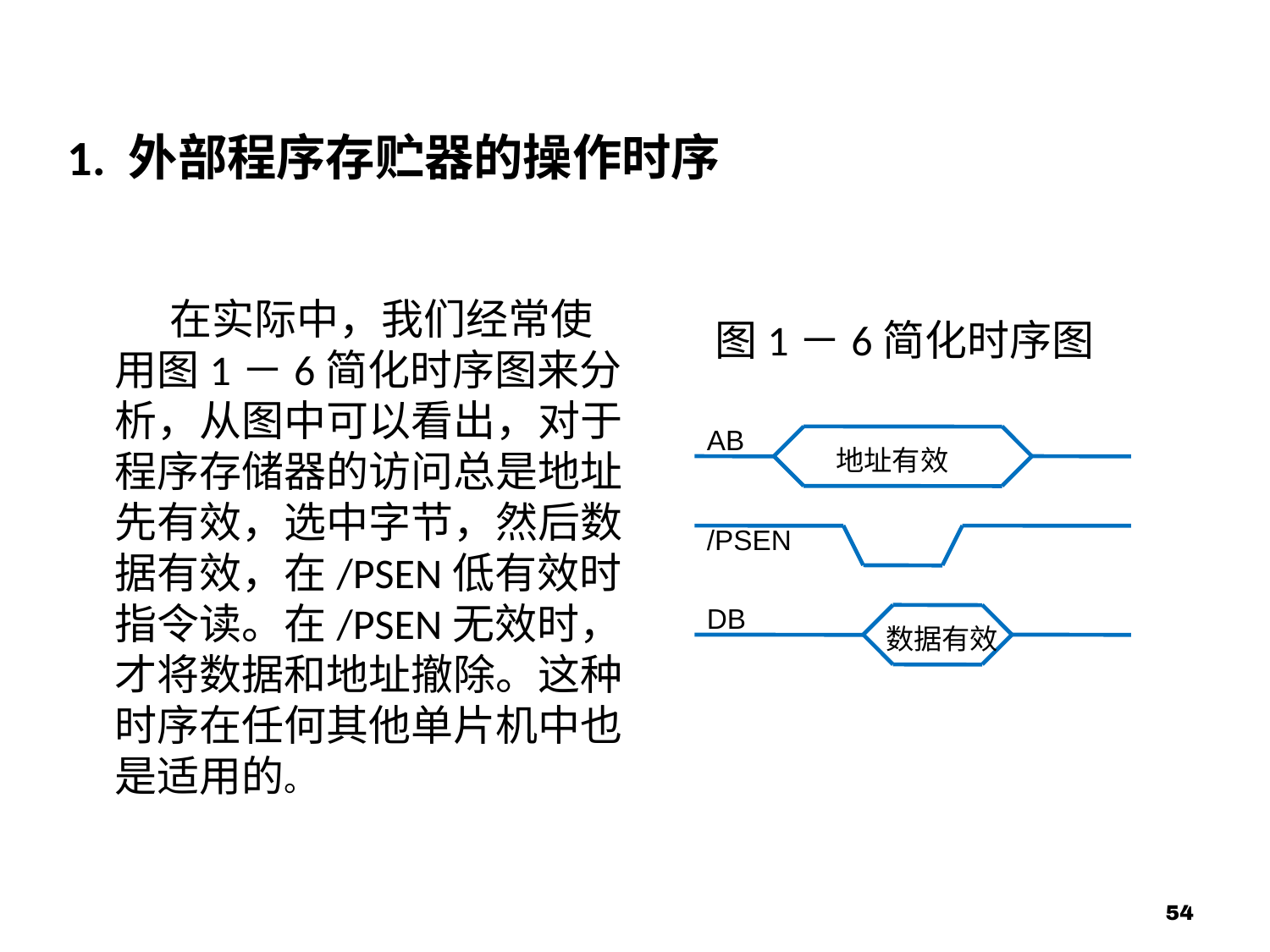

1. 外部程序存贮器的操作时序
            在实际中，我们经常使用图1－6简化时序图来分析，从图中可以看出，对于程序存储器的访问总是地址先有效，选中字节，然后数据有效，在/PSEN低有效时指令读。在/PSEN无效时，才将数据和地址撤除。这种时序在任何其他单片机中也是适用的。
      图1－6简化时序图
AB
地址有效
/PSEN
DB
数据有效
54